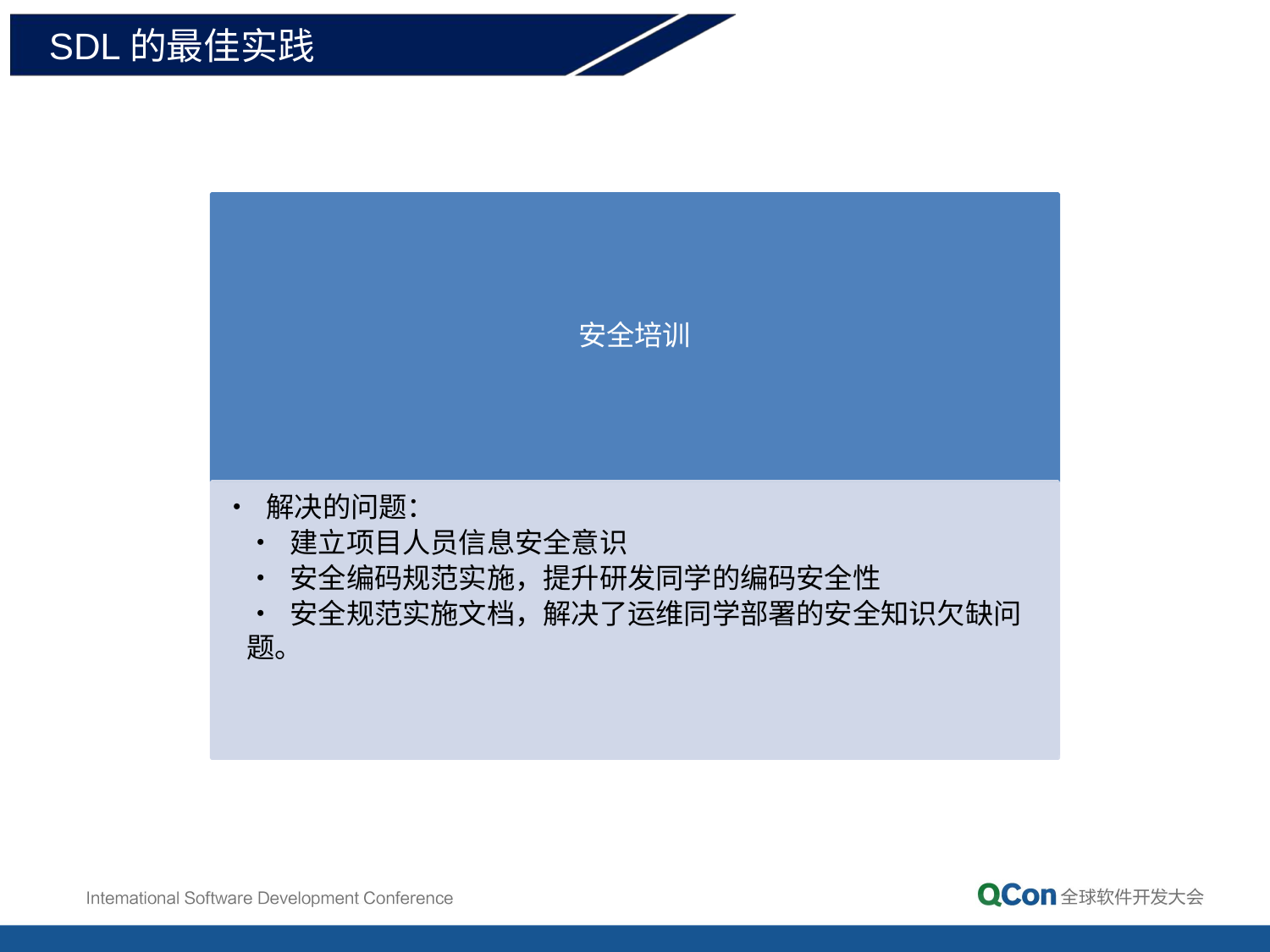

# SDL的最佳实践

安全培训

• 解决的问题：
• 建立项目人员信息安全意识
• 安全编码规范实施，提升研发同学的编码安全性
• 安全规范实施文档，解决了运维同学部署的安全知识欠缺问题。